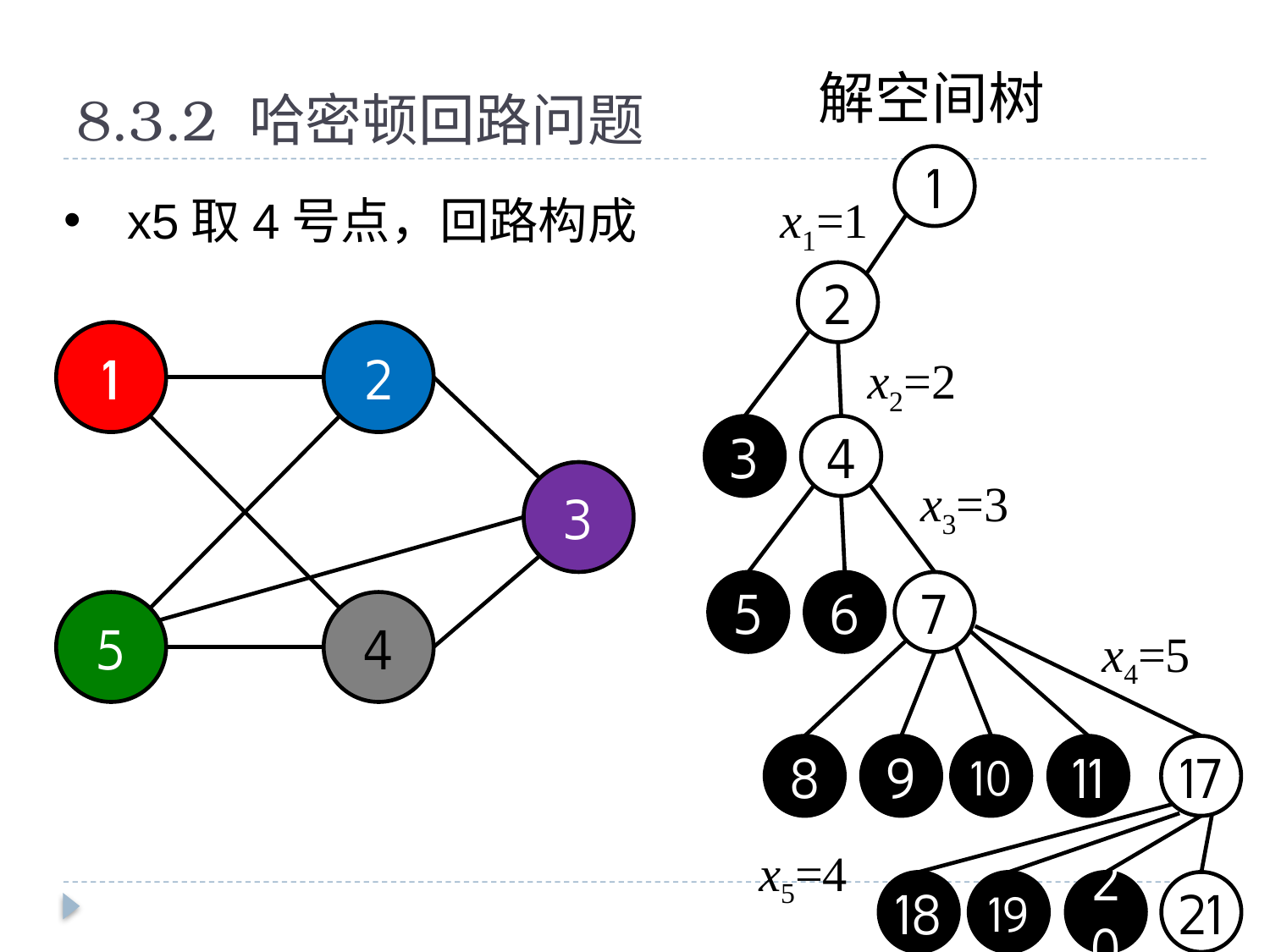

# 8.3.2 哈密顿回路问题
解空间树
1
x1=1
x5取4号点，回路构成
2
1
2
3
5
4
x2=2
3
4
x3=3
5
6
7
x4=5
8
9
10
11
17
x5=4
18
19
20
21